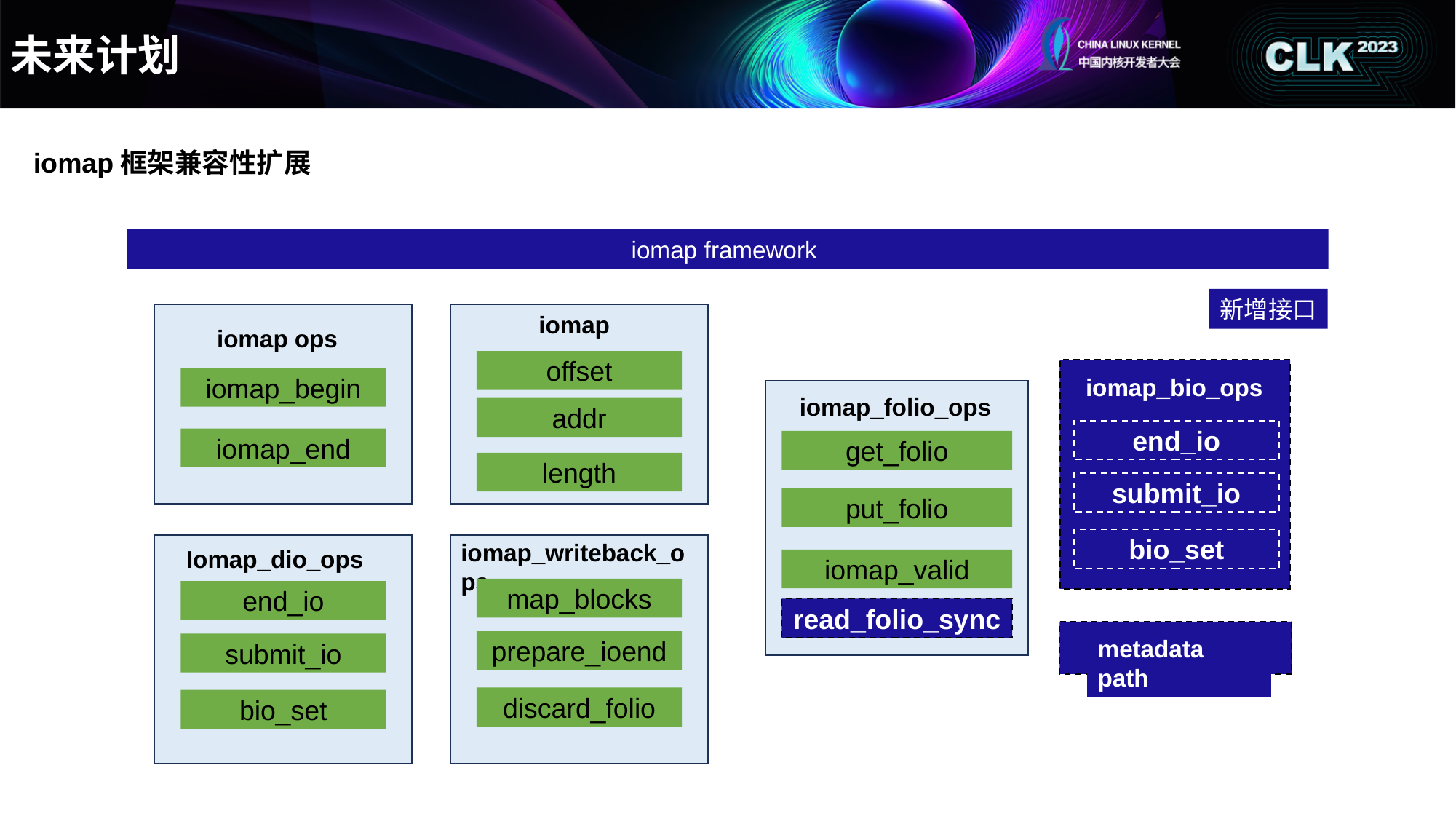

未来计划
iomap框架兼容性扩展
iomap framework
iomap

iomap ops
offset

iomap_bio_ops
iomap_begin

iomap_folio_ops
addr
end_io
iomap_end
get_folio
length
submit_io
put_folio
bio_set
iomap_writeback_ops

Iomap_dio_ops
iomap_valid
map_blocks
end_io
read_folio_sync

metadata path
prepare_ioend
submit_io
discard_folio
bio_set
新增接口